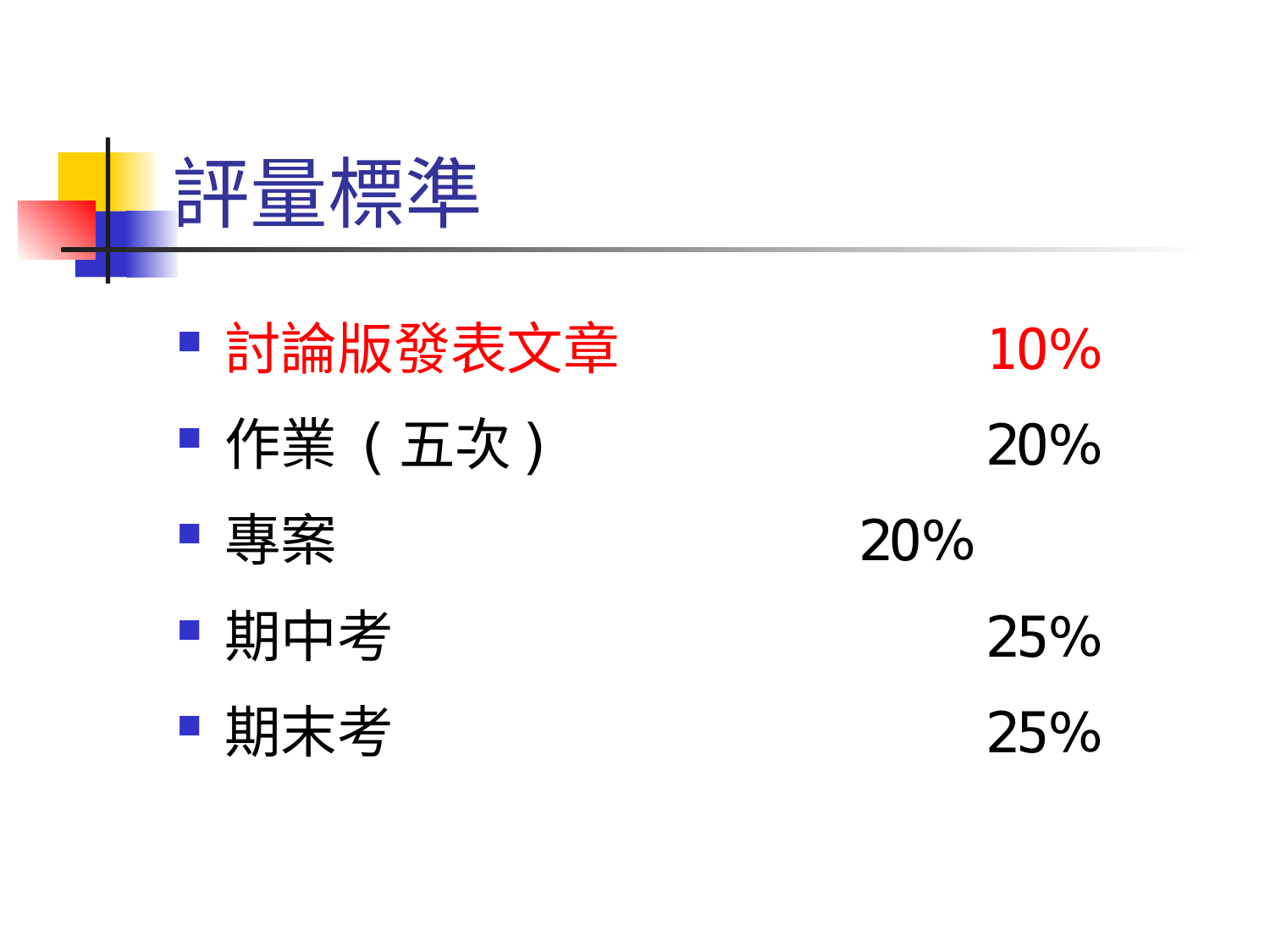

# 評量標準
討論版發表文章			10%
作業 (五次)				20%
專案					20%
期中考					25%
期末考					25%